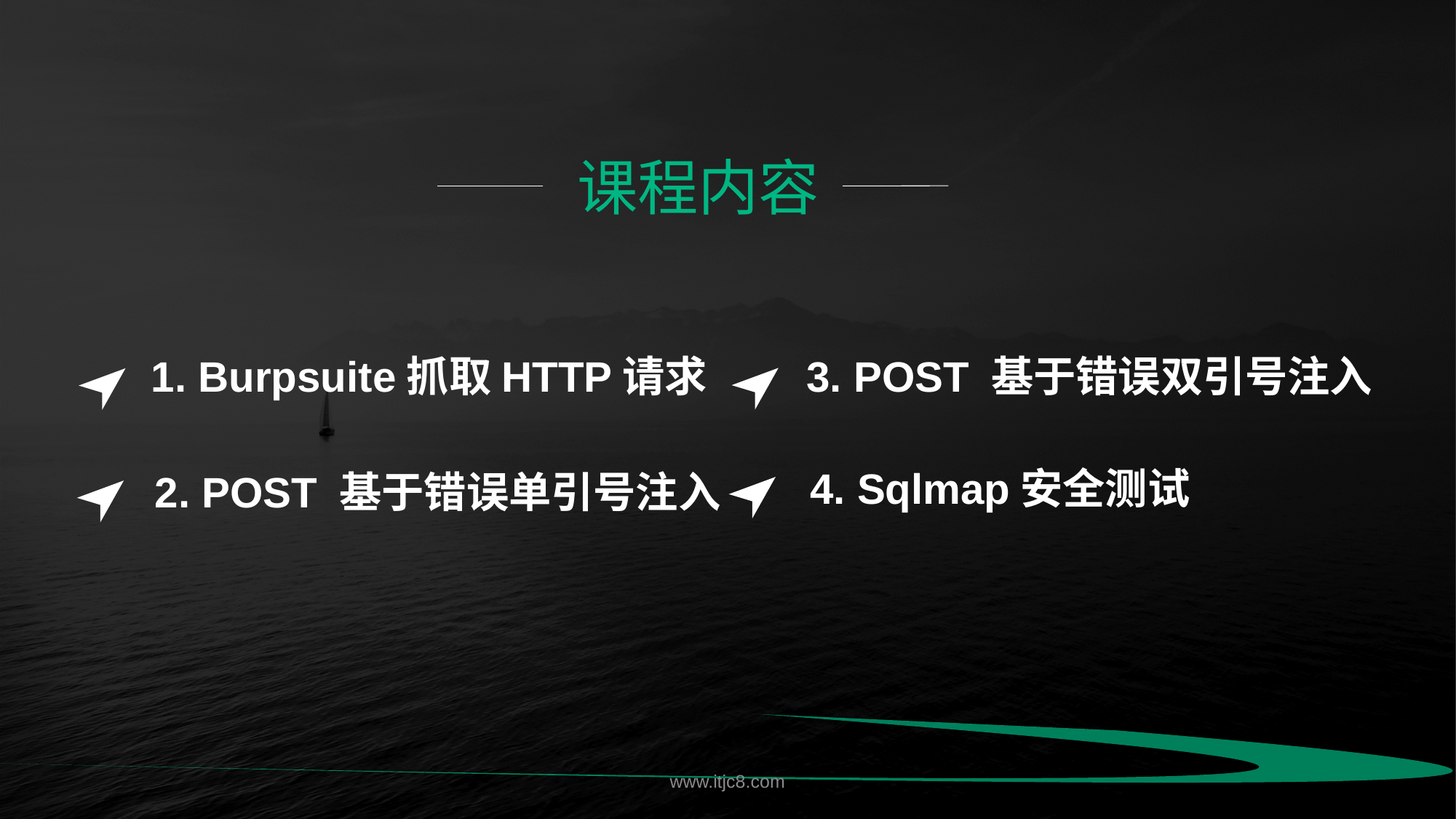

课程内容
3. POST 基于错误双引号注入

4. Sqlmap安全测试

1. Burpsuite抓取HTTP请求

2. POST 基于错误单引号注入

www.itjc8.com